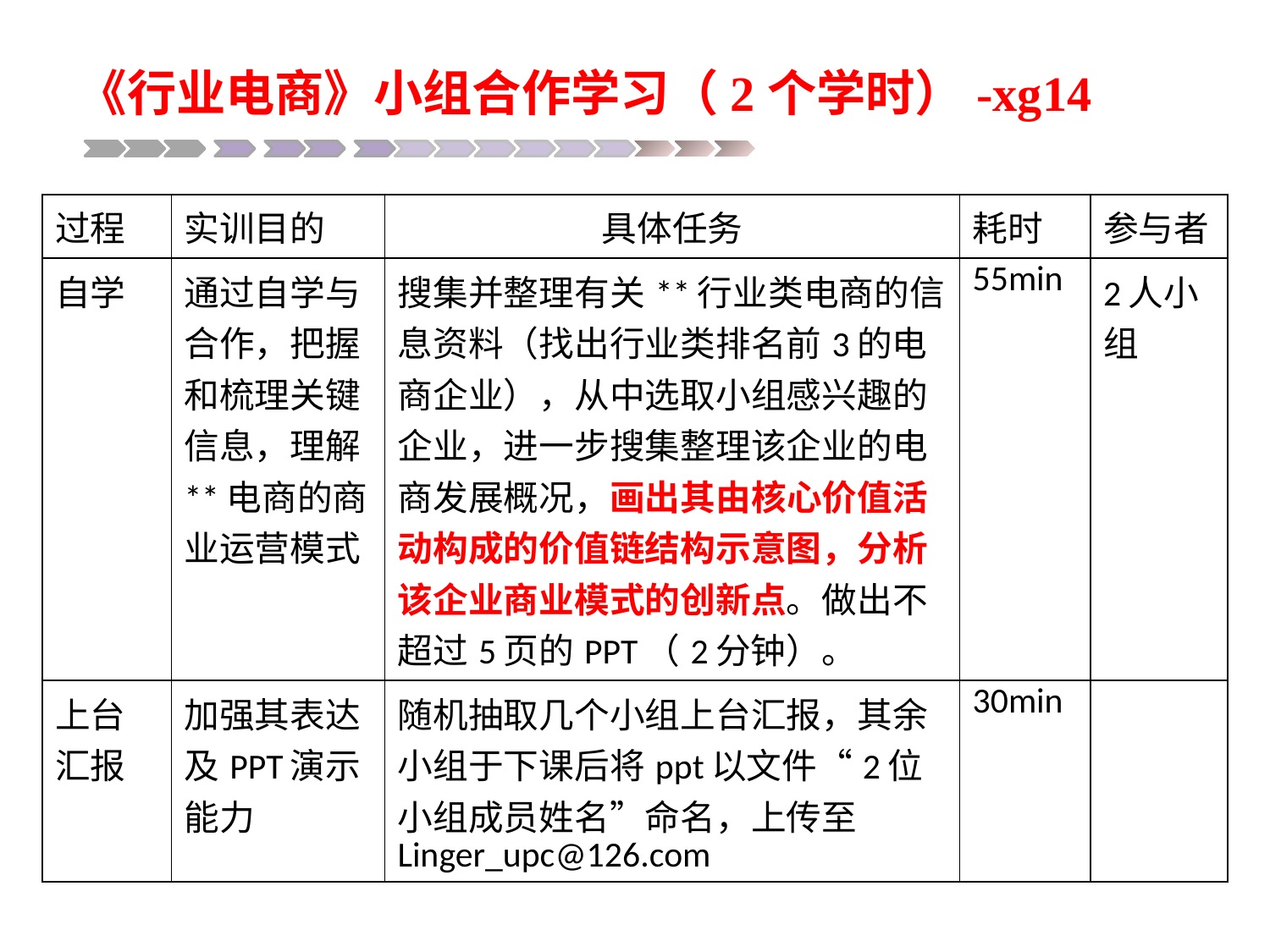

# 《行业电商》小组合作学习（2个学时）-xg14
| 过程 | 实训目的 | 具体任务 | 耗时 | 参与者 |
| --- | --- | --- | --- | --- |
| 自学 | 通过自学与合作，把握和梳理关键信息，理解\*\*电商的商业运营模式 | 搜集并整理有关\*\*行业类电商的信息资料（找出行业类排名前3的电商企业），从中选取小组感兴趣的企业，进一步搜集整理该企业的电商发展概况，画出其由核心价值活动构成的价值链结构示意图，分析该企业商业模式的创新点。做出不超过5页的PPT（2分钟）。 | 55min | 2人小组 |
| 上台汇报 | 加强其表达及PPT演示能力 | 随机抽取几个小组上台汇报，其余小组于下课后将ppt以文件“2位小组成员姓名”命名，上传至Linger\_upc@126.com | 30min |  |